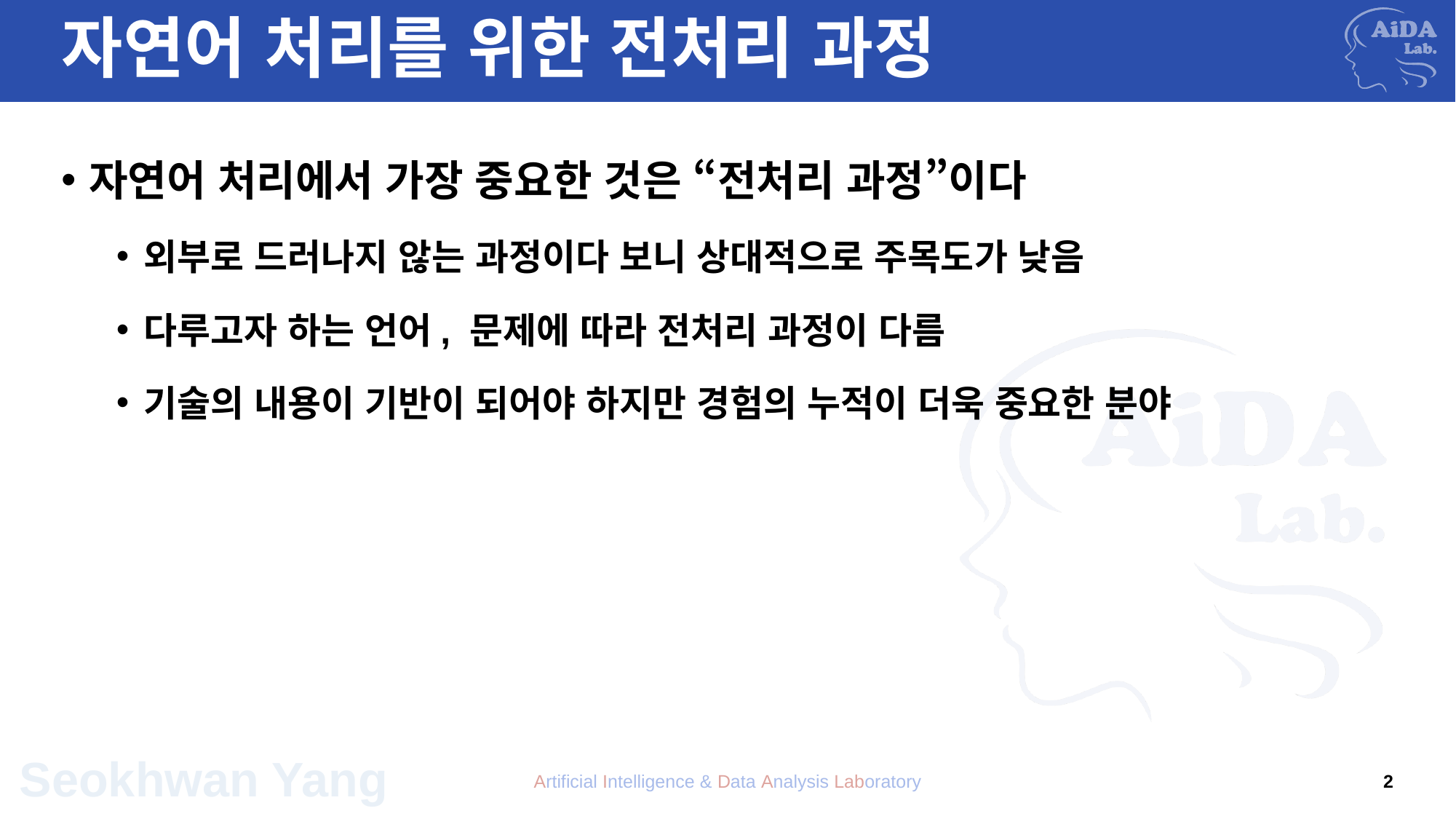

# 자연어 처리를 위한 전처리 과정
자연어 처리에서 가장 중요한 것은 “전처리 과정”이다
외부로 드러나지 않는 과정이다 보니 상대적으로 주목도가 낮음
다루고자 하는 언어, 문제에 따라 전처리 과정이 다름
기술의 내용이 기반이 되어야 하지만 경험의 누적이 더욱 중요한 분야
Artificial Intelligence & Data Analysis Laboratory
2